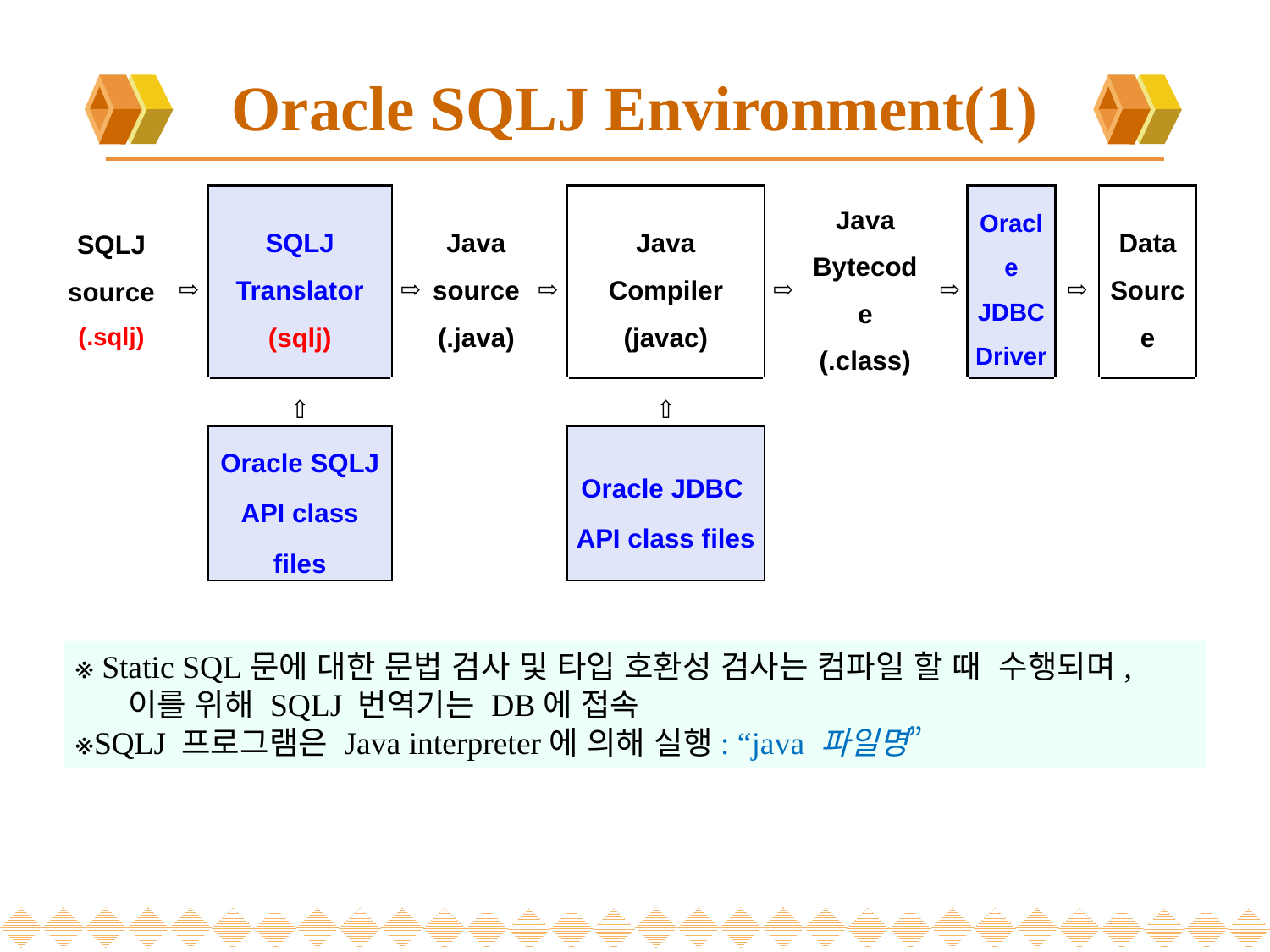

# Oracle SQLJ Environment(1)
| SQLJ source (.sqlj) | ⇨ | SQLJ Translator (sqlj) | ⇨ | Java source (.java) | ⇨ | Java Compiler (javac) | ⇨ | Java Bytecode (.class) | ⇨ | Oracle JDBC Driver | ⇨ | Data Source |
| --- | --- | --- | --- | --- | --- | --- | --- | --- | --- | --- | --- | --- |
|  |  | ⇧ |  |  |  | ⇧ |  |  |  |  |  |  |
|  |  | Oracle SQLJ API class files |  |  |  | Oracle JDBC API class files |  |  |  |  |  |  |
※ Static SQL문에 대한 문법 검사 및 타입 호환성 검사는 컴파일 할 때  수행되며,
     이를 위해 SQLJ 번역기는 DB에 접속
※SQLJ 프로그램은 Java interpreter에 의해 실행: “java 파일명”